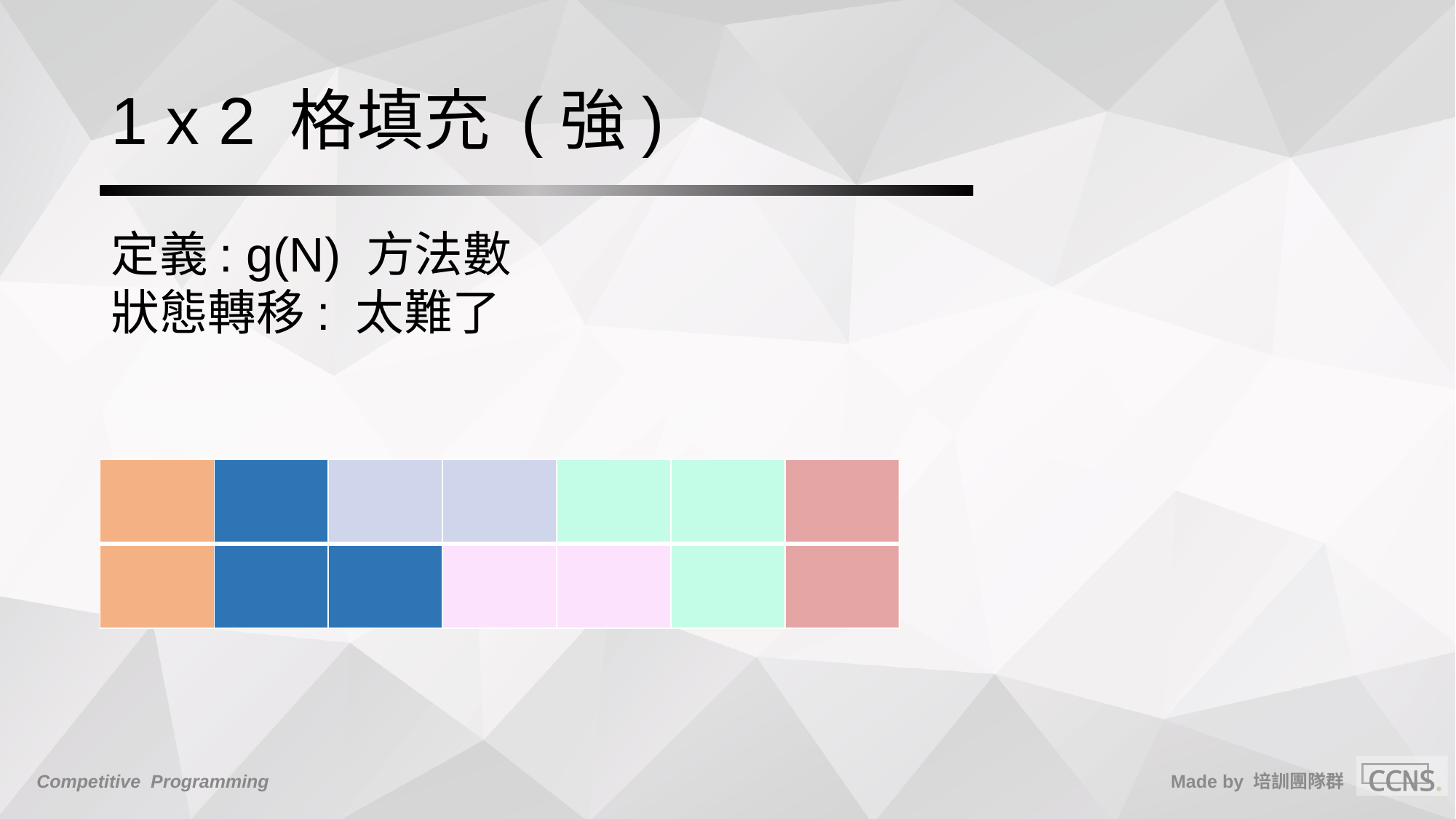

# 1 x 2 格填充 (強)
定義: g(N) 方法數
狀態轉移: 太難了
|  |  |  |  |  |  |  |
| --- | --- | --- | --- | --- | --- | --- |
|  |  |  |  |  |  |  |